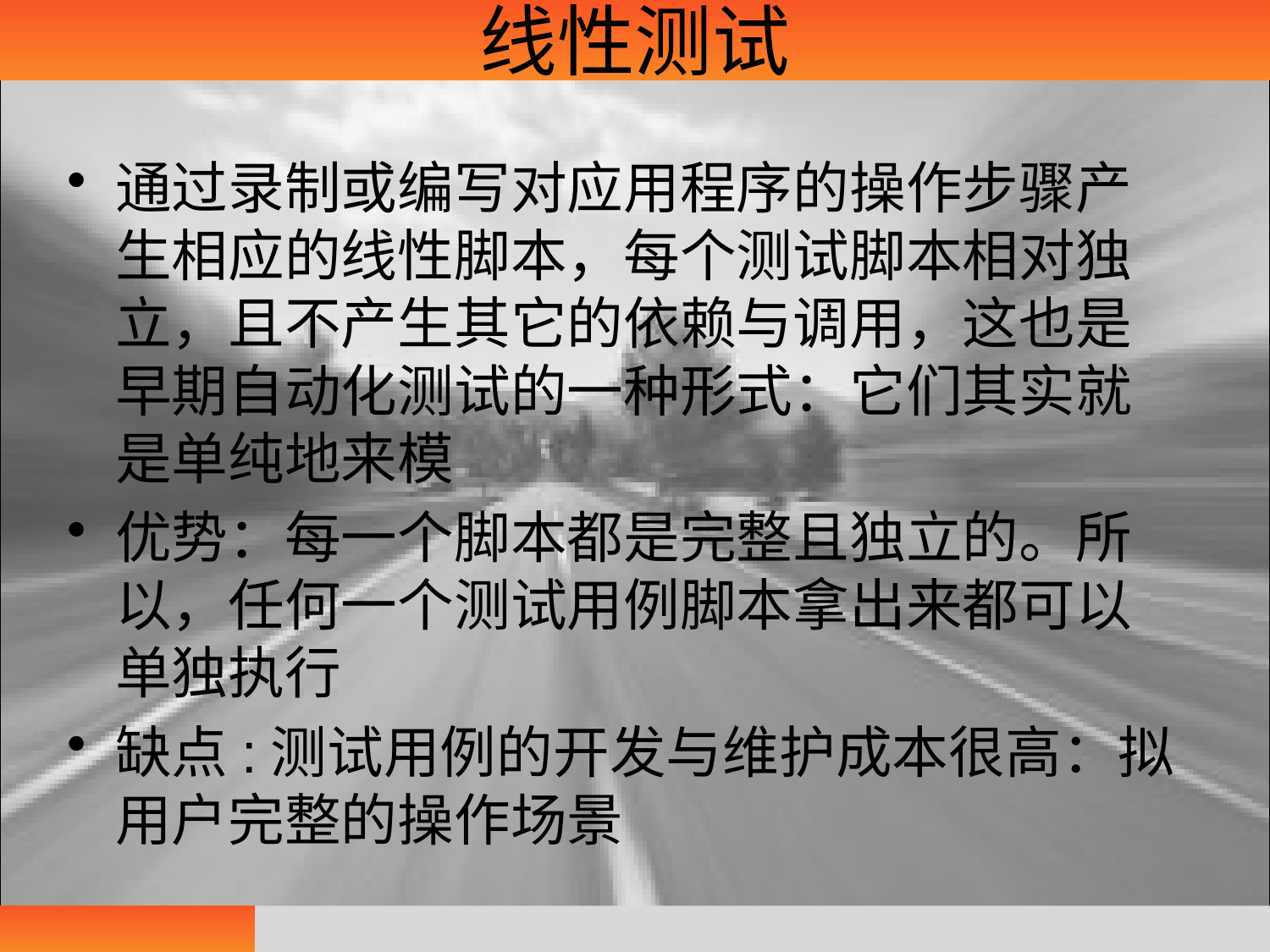

# 线性测试
通过录制或编写对应用程序的操作步骤产生相应的线性脚本，每个测试脚本相对独立，且不产生其它的依赖与调用，这也是早期自动化测试的一种形式：它们其实就是单纯地来模
优势：每一个脚本都是完整且独立的。所以，任何一个测试用例脚本拿出来都可以单独执行
缺点:测试用例的开发与维护成本很高：拟用户完整的操作场景